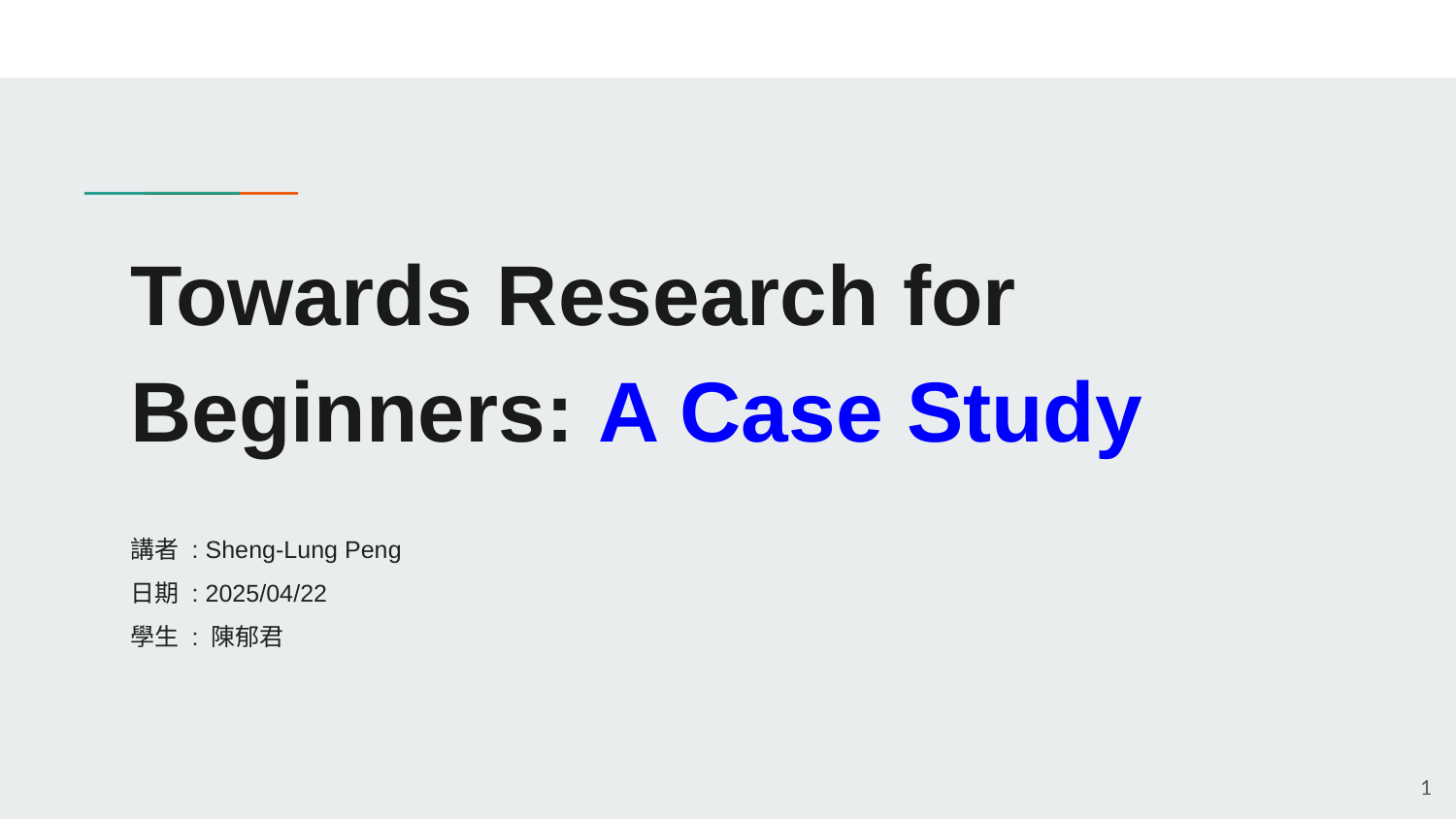

# Towards Research for Beginners: A Case Study
講者 : Sheng-Lung Peng
日期 : 2025/04/22
學生 : 陳郁君
1